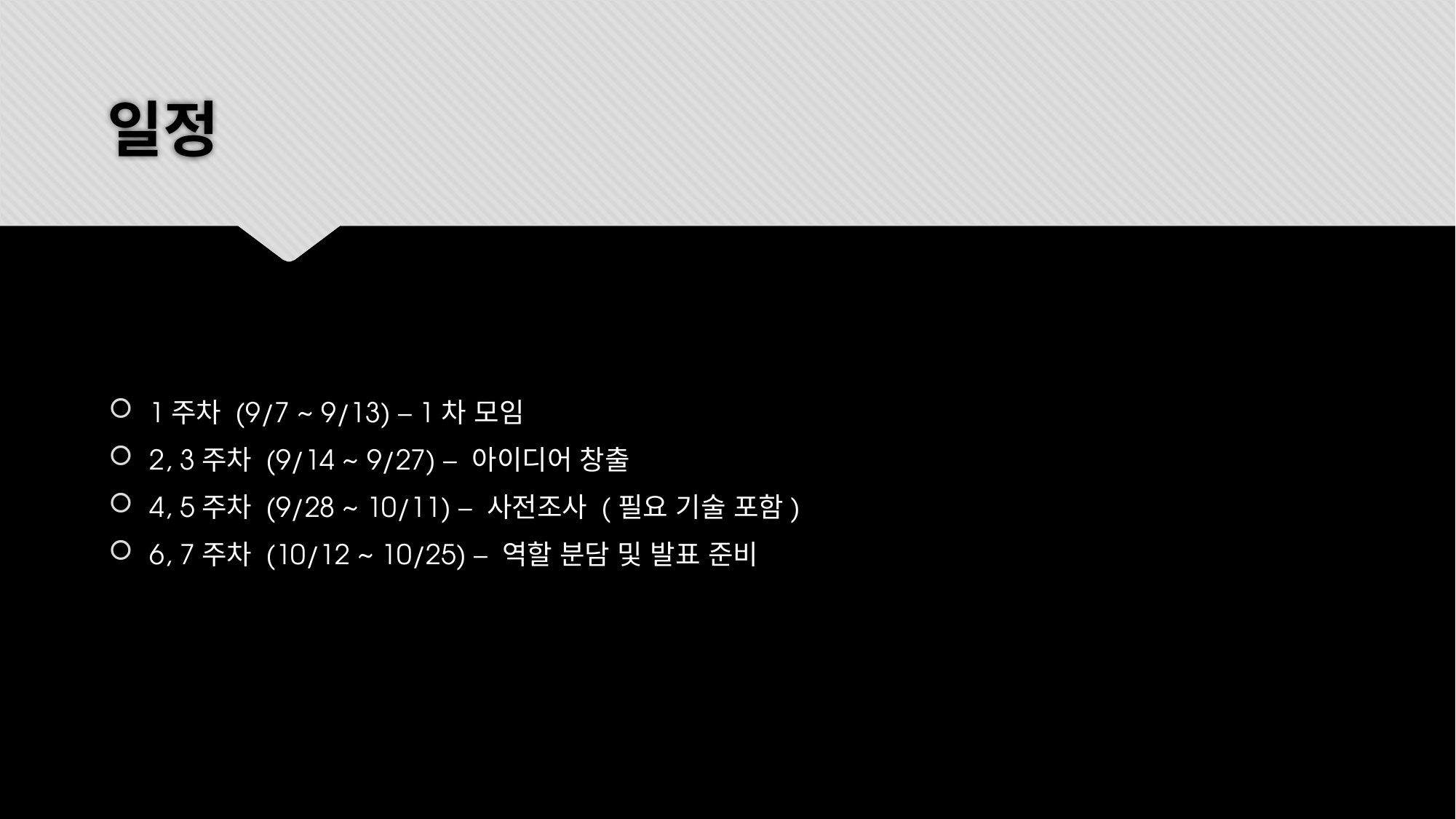

# 일정
1주차 (9/7 ~ 9/13) – 1차 모임
2, 3주차 (9/14 ~ 9/27) – 아이디어 창출
4, 5주차 (9/28 ~ 10/11) – 사전조사 (필요 기술 포함)
6, 7주차 (10/12 ~ 10/25) – 역할 분담 및 발표 준비